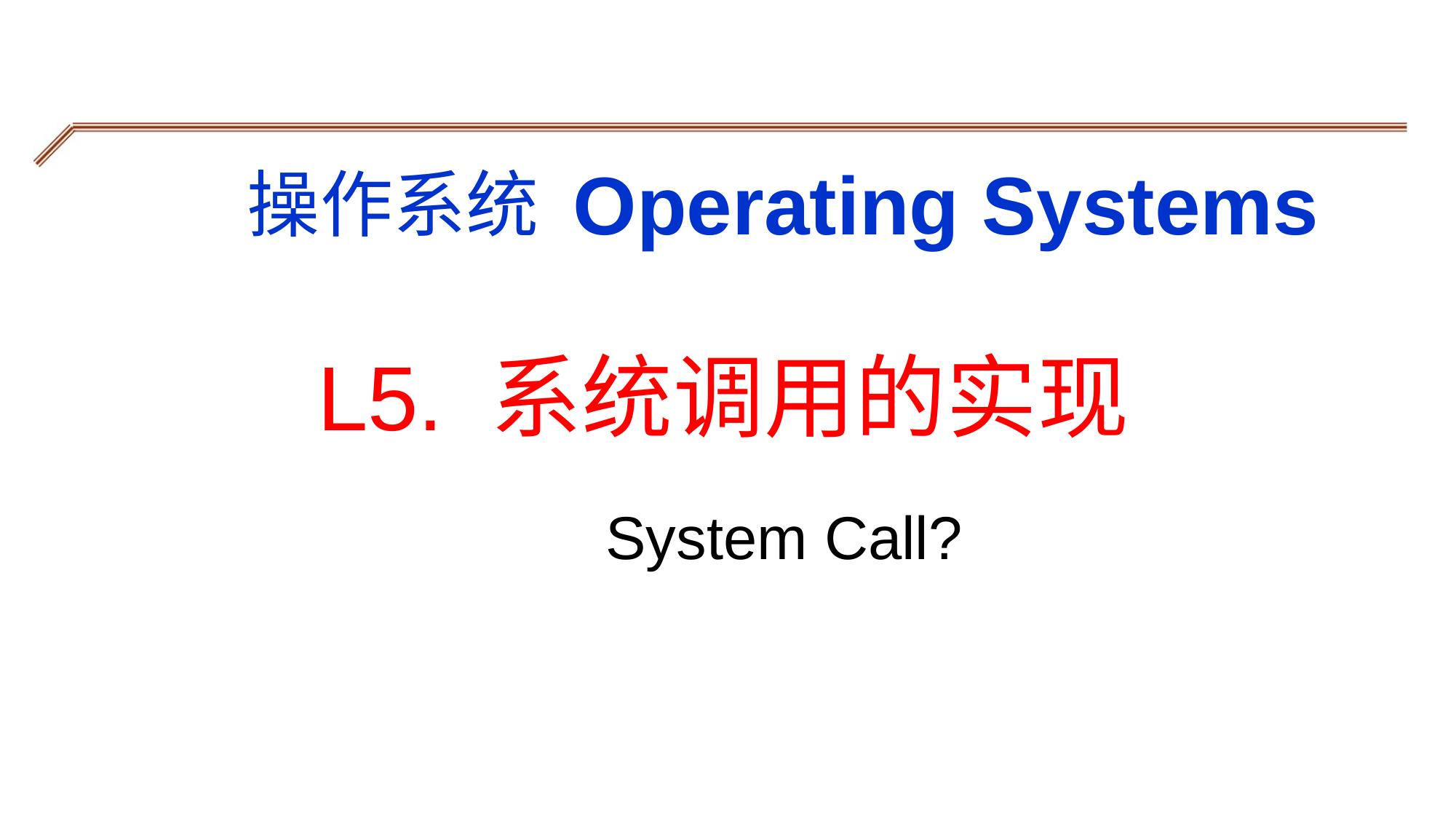

Operating Systems
操作系统
L5. 系统调用的实现
System Call?